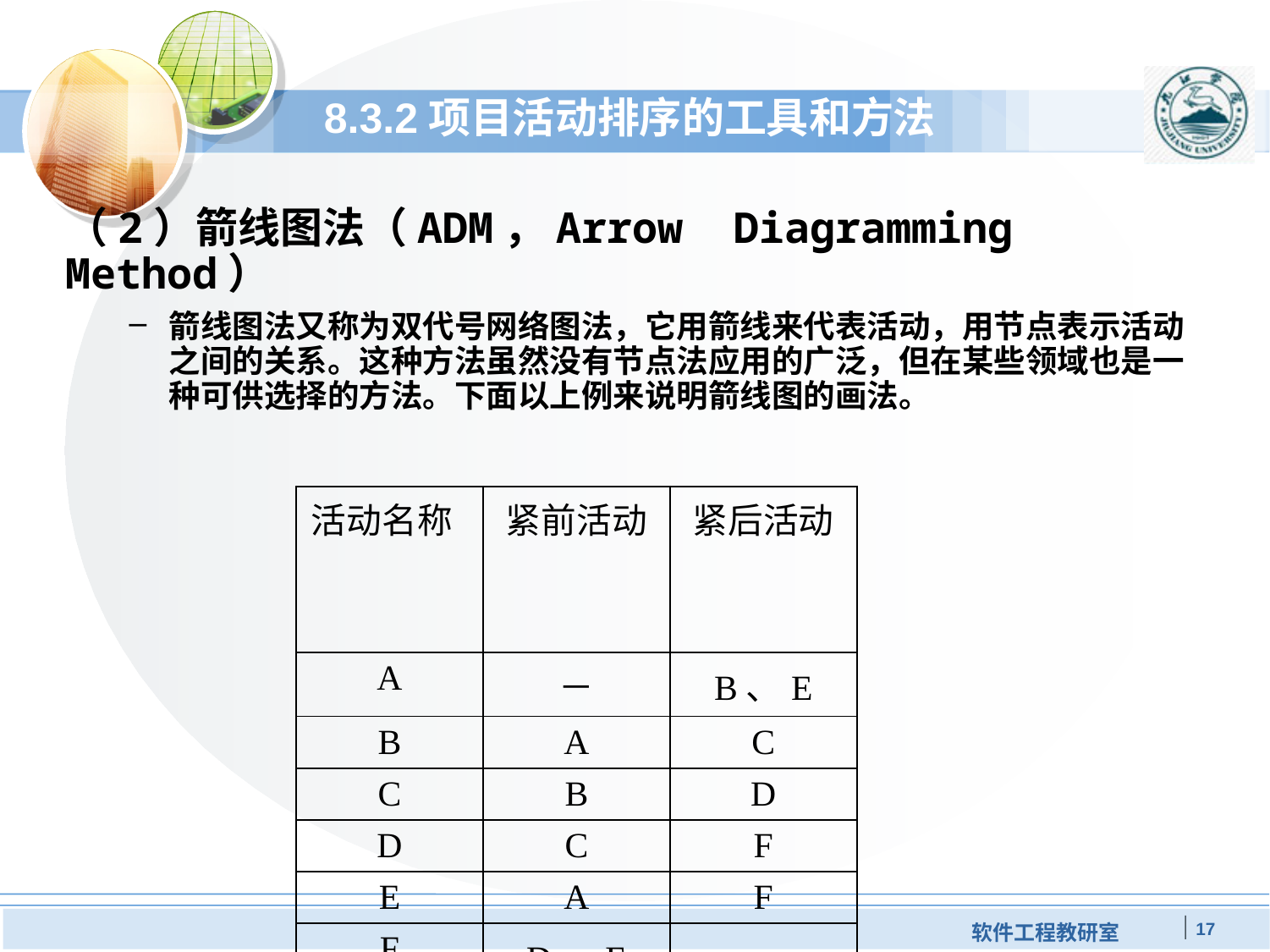

# 8.3.2项目活动排序的工具和方法
（2）箭线图法（ADM，Arrow  Diagramming  Method）
箭线图法又称为双代号网络图法，它用箭线来代表活动，用节点表示活动之间的关系。这种方法虽然没有节点法应用的广泛，但在某些领域也是一种可供选择的方法。下面以上例来说明箭线图的画法。
| 活动名称 | 紧前活动 | 紧后活动 |
| --- | --- | --- |
| A | － | B、E |
| B | A | C |
| C | B | D |
| D | C | F |
| E | A | F |
| F | D、E | － |